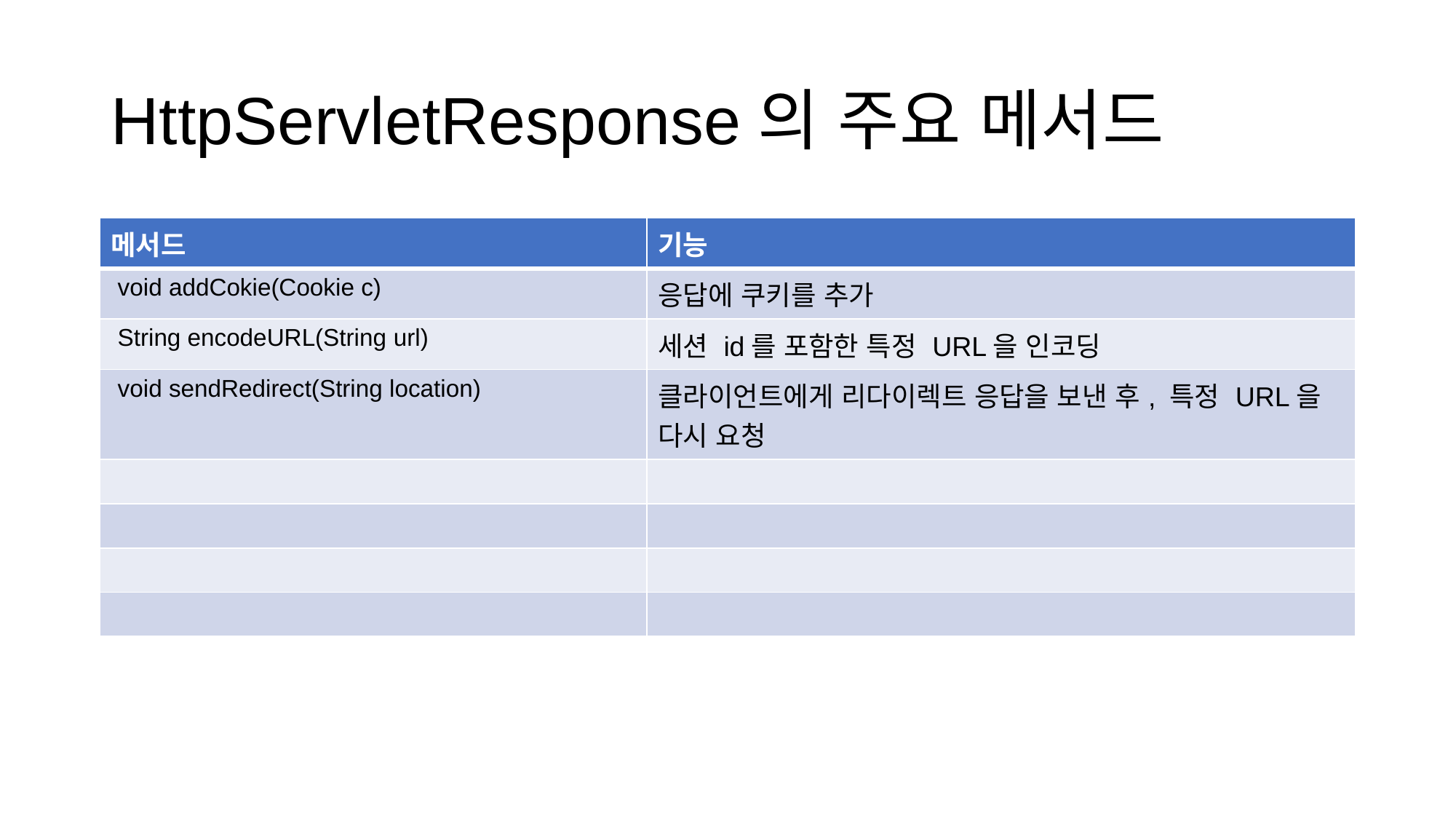

# HttpServletResponse의 주요 메서드
| 메서드 | 기능 |
| --- | --- |
| void addCokie(Cookie c) | 응답에 쿠키를 추가 |
| String encodeURL(String url) | 세션 id를 포함한 특정 URL을 인코딩 |
| void sendRedirect(String location) | 클라이언트에게 리다이렉트 응답을 보낸 후, 특정 URL을 다시 요청 |
|  |  |
|  |  |
|  |  |
|  |  |